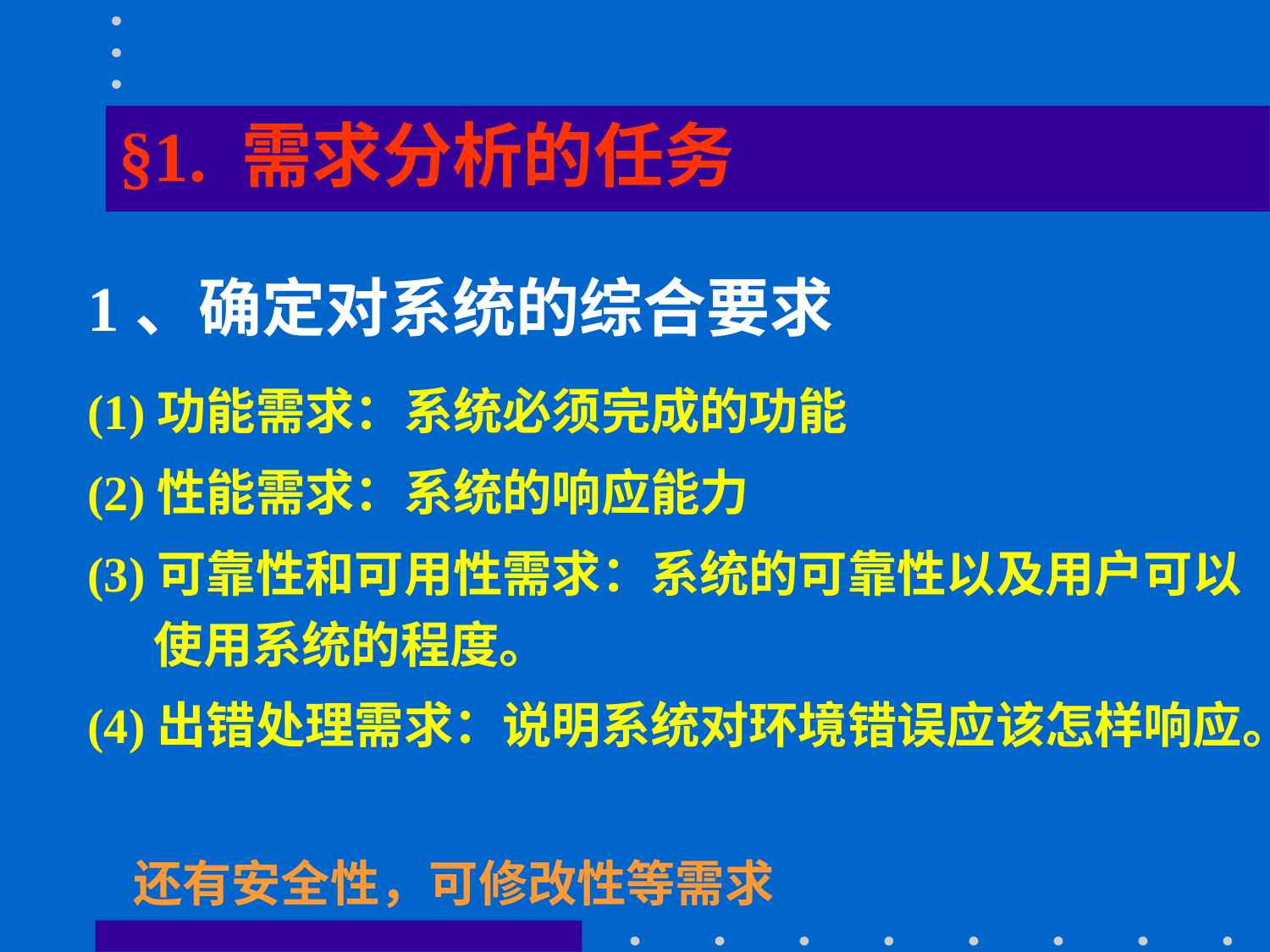

§1. 需求分析的任务
1、确定对系统的综合要求
(1)功能需求：系统必须完成的功能
(2)性能需求：系统的响应能力
(3)可靠性和可用性需求：系统的可靠性以及用户可以使用系统的程度。
(4)出错处理需求：说明系统对环境错误应该怎样响应。
   还有安全性，可修改性等需求

12